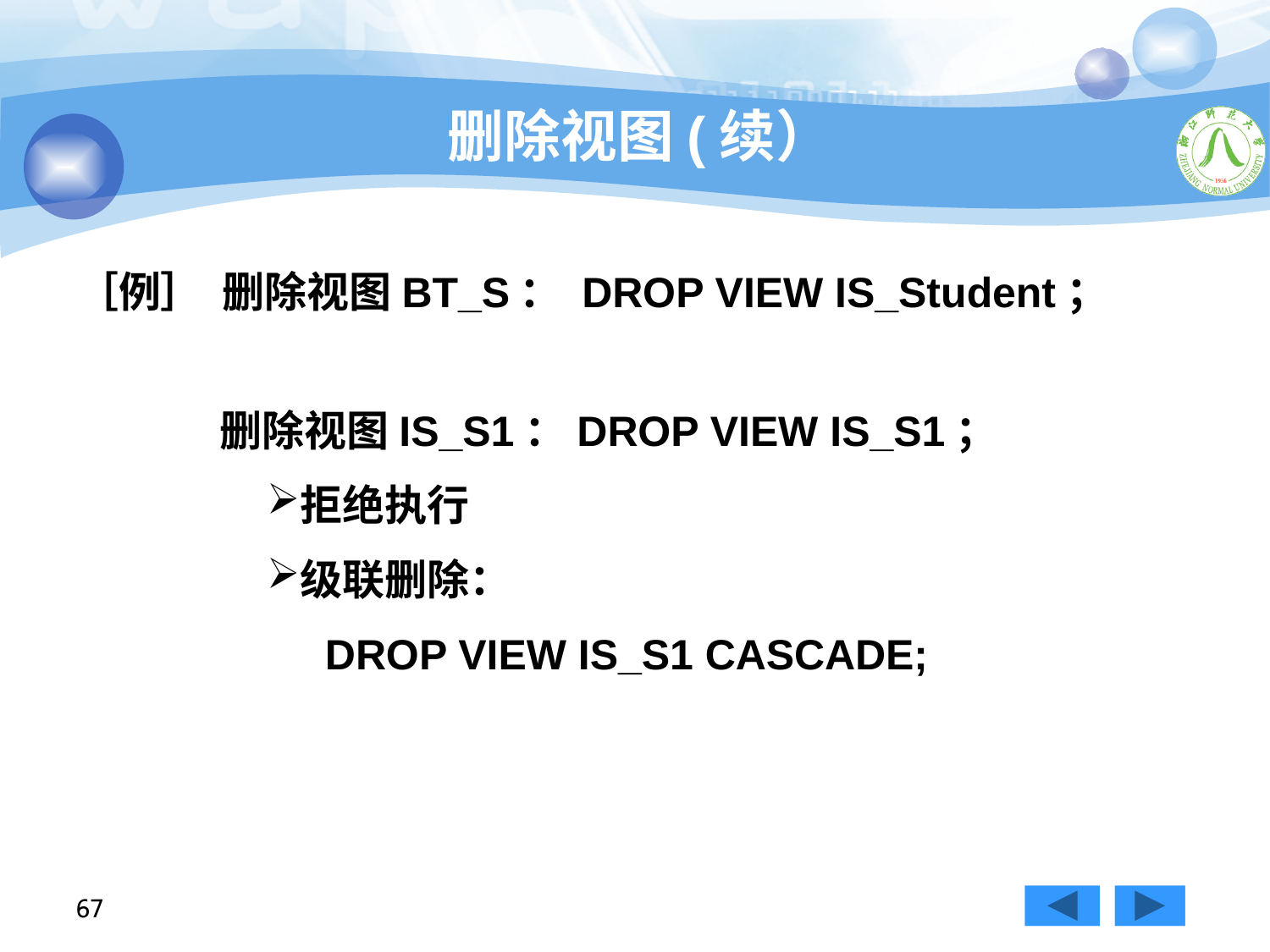

# 删除视图(续）
［例］  删除视图BT_S： DROP VIEW IS_Student；

              删除视图IS_S1：DROP VIEW IS_S1；
拒绝执行
级联删除：
                     DROP VIEW IS_S1 CASCADE;
67